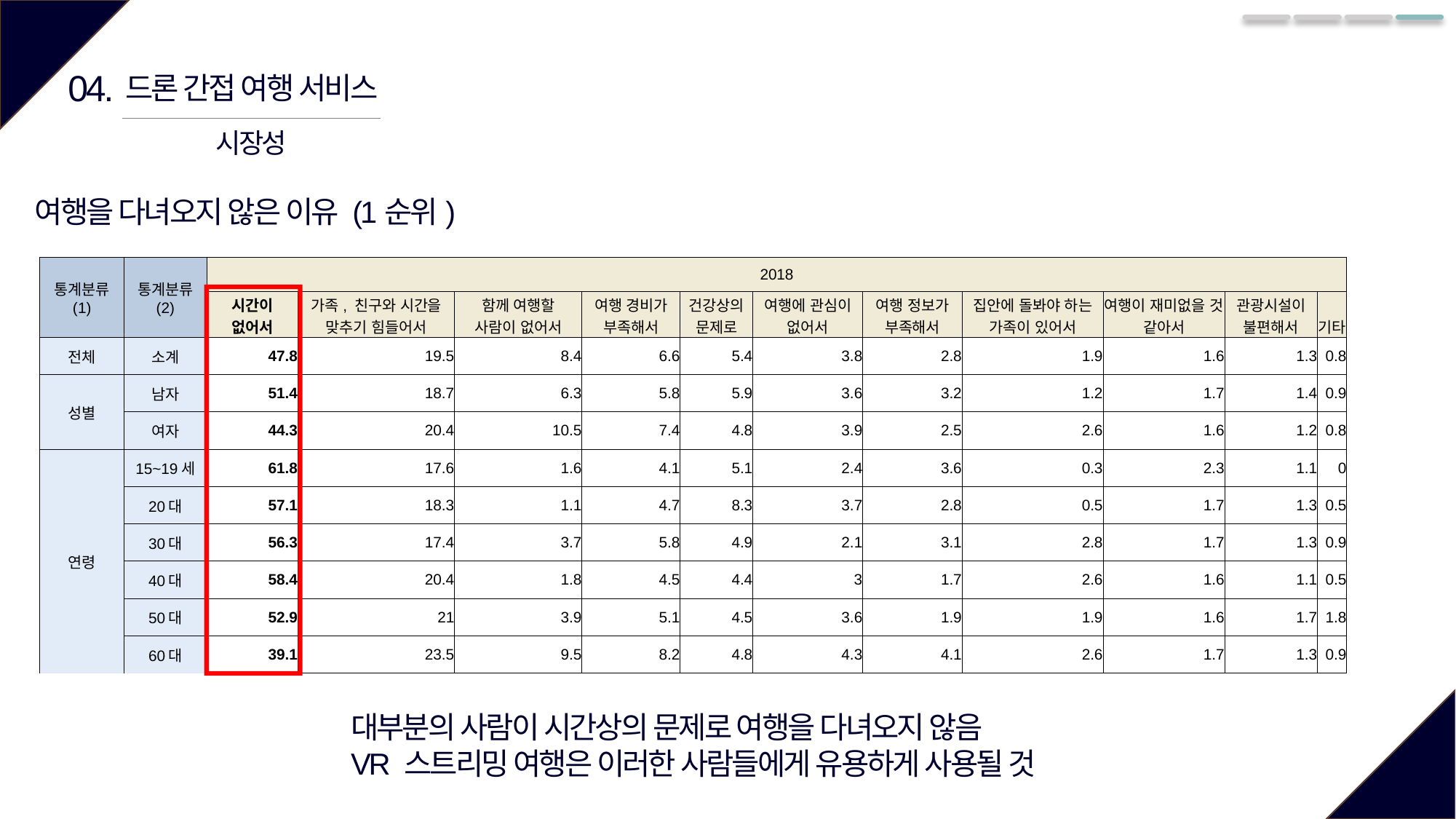

04.
드론 간접 여행 서비스
시장성
여행을 다녀오지 않은 이유 (1순위)
| 통계분류 (1) | 통계분류 (2) | 2018 |  |  |  |  |  |  |  |  |  |  |
| --- | --- | --- | --- | --- | --- | --- | --- | --- | --- | --- | --- | --- |
|  |  | 시간이 없어서 | 가족, 친구와 시간을 맞추기 힘들어서 | 함께 여행할 사람이 없어서 | 여행 경비가 부족해서 | 건강상의 문제로 | 여행에 관심이 없어서 | 여행 정보가 부족해서 | 집안에 돌봐야 하는 가족이 있어서 | 여행이 재미없을 것 같아서 | 관광시설이 불편해서 | 기타 |
| 전체 | 소계 | 47.8 | 19.5 | 8.4 | 6.6 | 5.4 | 3.8 | 2.8 | 1.9 | 1.6 | 1.3 | 0.8 |
| 성별 | 남자 | 51.4 | 18.7 | 6.3 | 5.8 | 5.9 | 3.6 | 3.2 | 1.2 | 1.7 | 1.4 | 0.9 |
|  | 여자 | 44.3 | 20.4 | 10.5 | 7.4 | 4.8 | 3.9 | 2.5 | 2.6 | 1.6 | 1.2 | 0.8 |
| 연령 | 15~19세 | 61.8 | 17.6 | 1.6 | 4.1 | 5.1 | 2.4 | 3.6 | 0.3 | 2.3 | 1.1 | 0 |
|  | 20대 | 57.1 | 18.3 | 1.1 | 4.7 | 8.3 | 3.7 | 2.8 | 0.5 | 1.7 | 1.3 | 0.5 |
|  | 30대 | 56.3 | 17.4 | 3.7 | 5.8 | 4.9 | 2.1 | 3.1 | 2.8 | 1.7 | 1.3 | 0.9 |
|  | 40대 | 58.4 | 20.4 | 1.8 | 4.5 | 4.4 | 3 | 1.7 | 2.6 | 1.6 | 1.1 | 0.5 |
|  | 50대 | 52.9 | 21 | 3.9 | 5.1 | 4.5 | 3.6 | 1.9 | 1.9 | 1.6 | 1.7 | 1.8 |
|  | 60대 | 39.1 | 23.5 | 9.5 | 8.2 | 4.8 | 4.3 | 4.1 | 2.6 | 1.7 | 1.3 | 0.9 |

대부분의 사람이 시간상의 문제로 여행을 다녀오지 않음
VR 스트리밍 여행은 이러한 사람들에게 유용하게 사용될 것